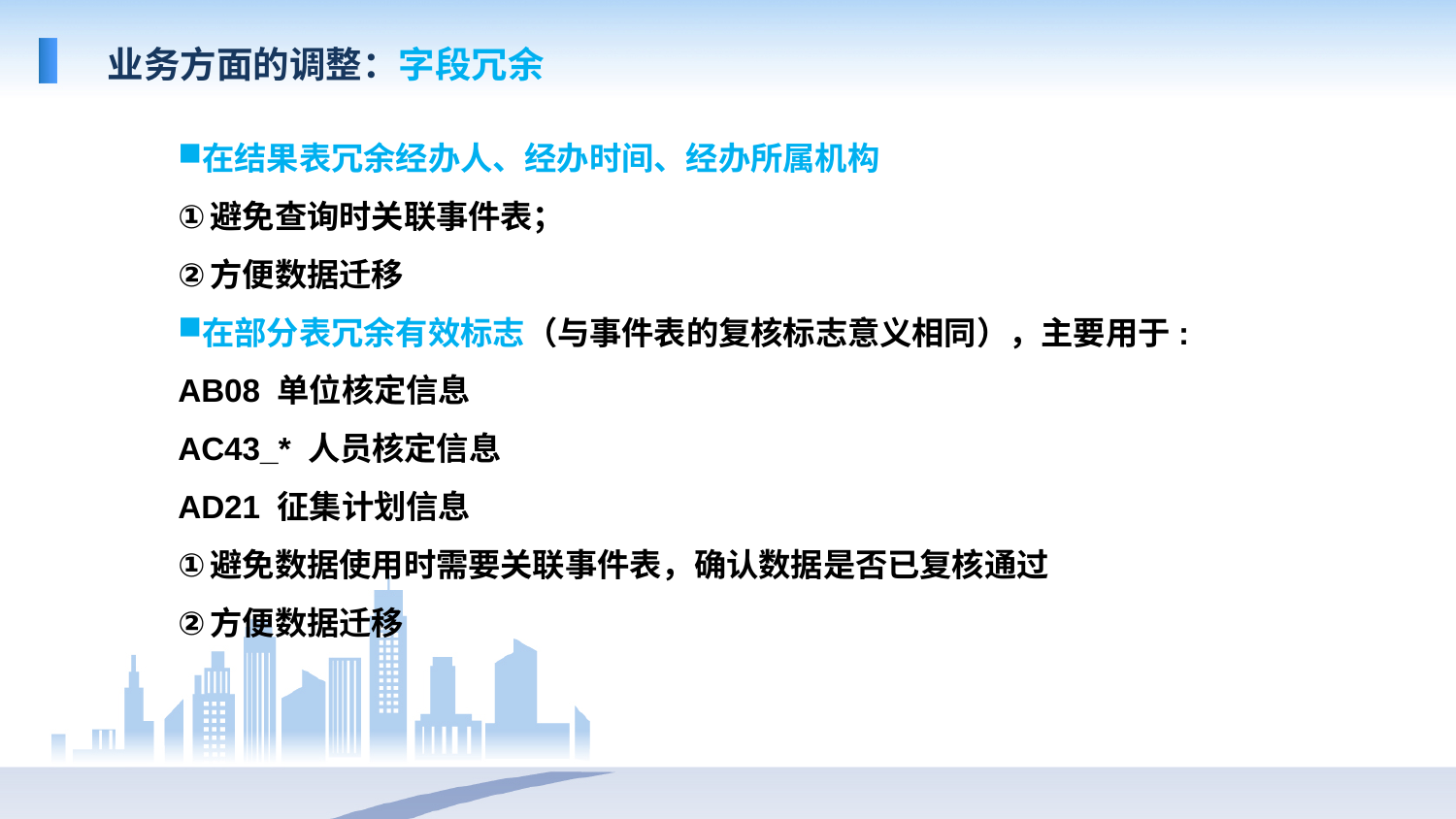

业务方面的调整：字段冗余
在结果表冗余经办人、经办时间、经办所属机构
避免查询时关联事件表；
方便数据迁移
在部分表冗余有效标志（与事件表的复核标志意义相同），主要用于:
AB08 单位核定信息
AC43_* 人员核定信息
AD21 征集计划信息
避免数据使用时需要关联事件表，确认数据是否已复核通过
方便数据迁移